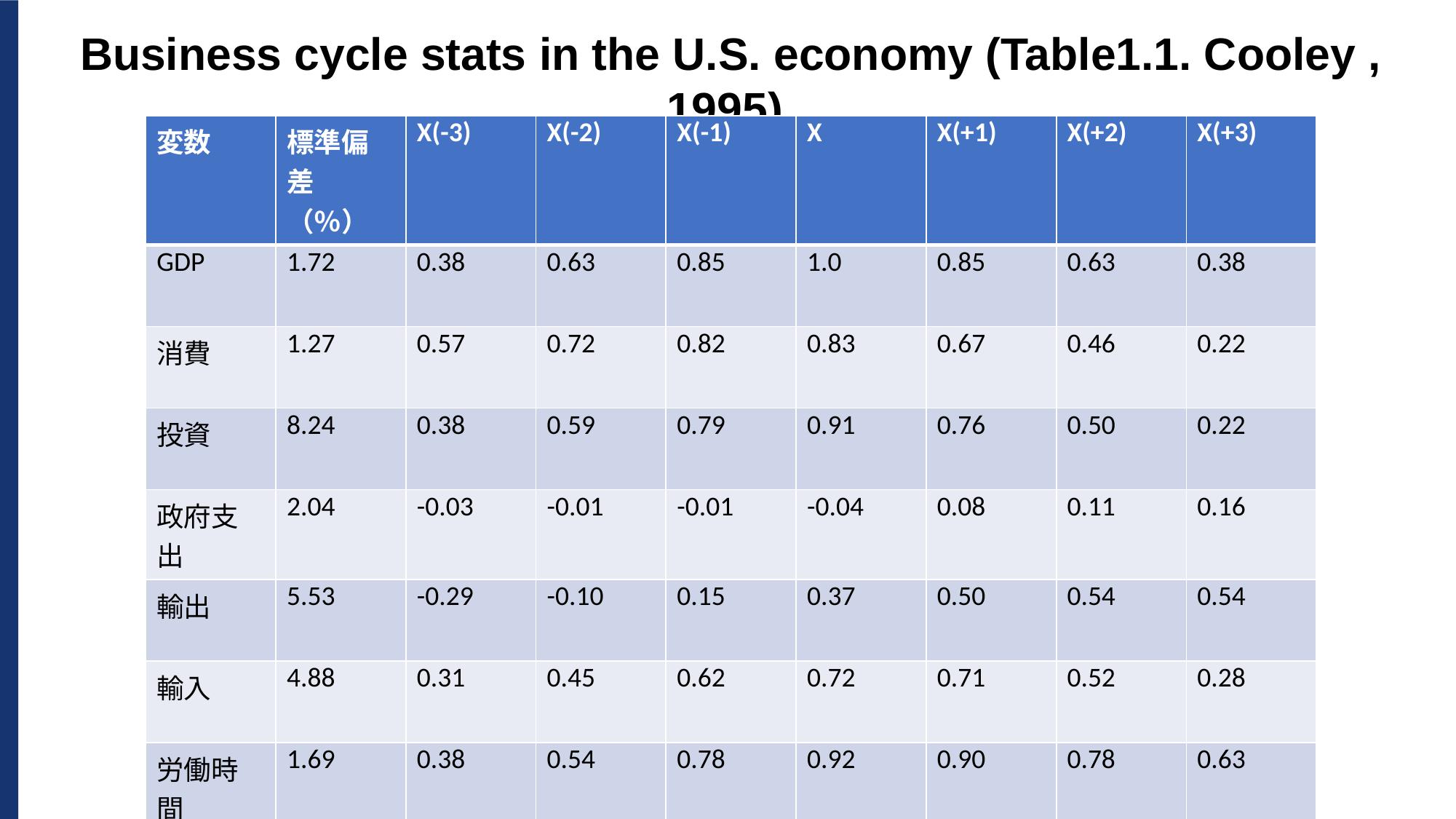

Business cycle stats in the U.S. economy (Table1.1. Cooley , 1995)
| 変数 | 標準偏差（％） | X(-3) | X(-2) | X(-1) | X | X(+1) | X(+2) | X(+3) |
| --- | --- | --- | --- | --- | --- | --- | --- | --- |
| GDP | 1.72 | 0.38 | 0.63 | 0.85 | 1.0 | 0.85 | 0.63 | 0.38 |
| 消費 | 1.27 | 0.57 | 0.72 | 0.82 | 0.83 | 0.67 | 0.46 | 0.22 |
| 投資 | 8.24 | 0.38 | 0.59 | 0.79 | 0.91 | 0.76 | 0.50 | 0.22 |
| 政府支出 | 2.04 | -0.03 | -0.01 | -0.01 | -0.04 | 0.08 | 0.11 | 0.16 |
| 輸出 | 5.53 | -0.29 | -0.10 | 0.15 | 0.37 | 0.50 | 0.54 | 0.54 |
| 輸入 | 4.88 | 0.31 | 0.45 | 0.62 | 0.72 | 0.71 | 0.52 | 0.28 |
| 労働時間 | 1.69 | 0.38 | 0.54 | 0.78 | 0.92 | 0.90 | 0.78 | 0.63 |